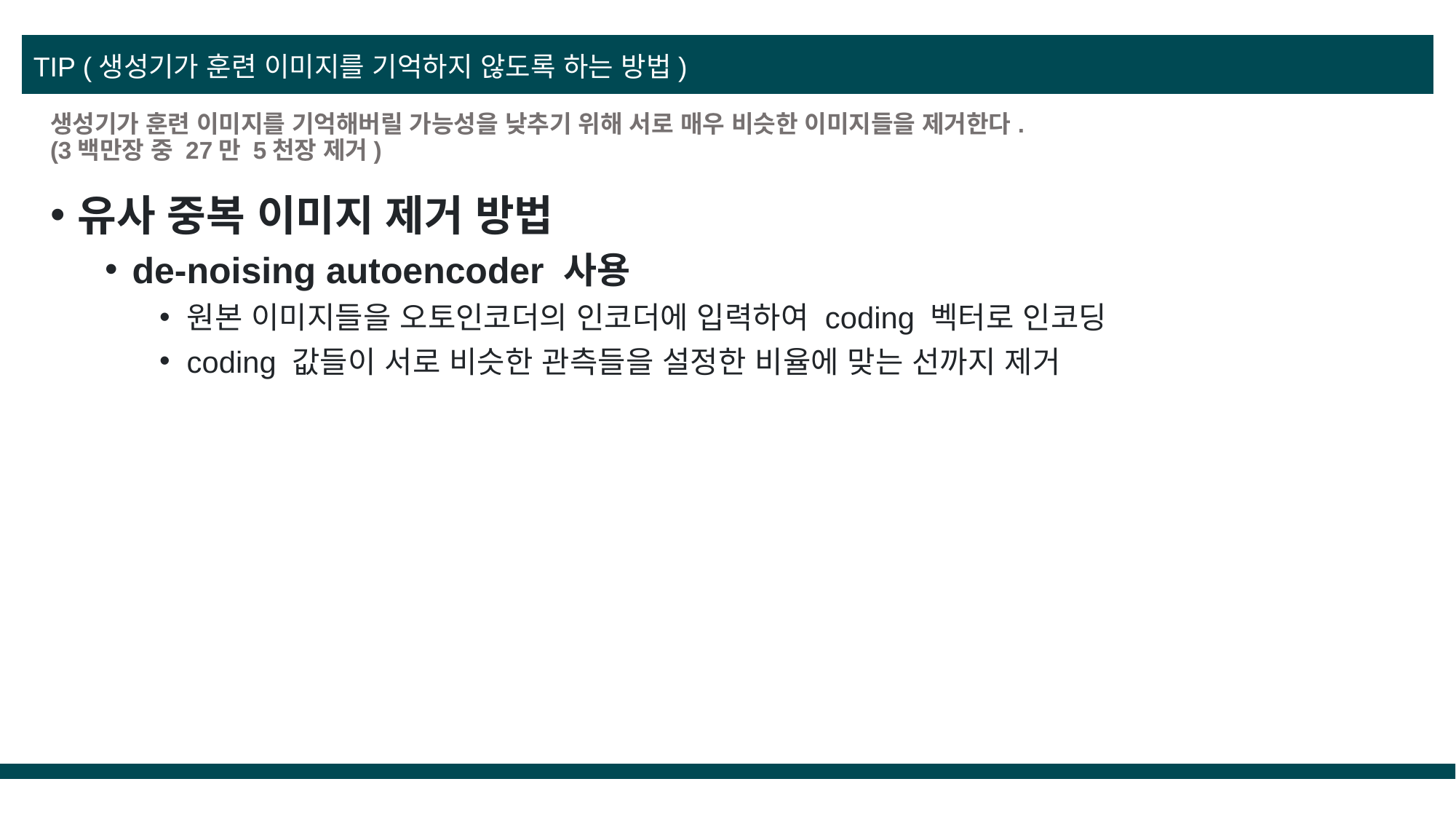

TIP (생성기가 훈련 이미지를 기억하지 않도록 하는 방법)
# 생성기가 훈련 이미지를 기억해버릴 가능성을 낮추기 위해 서로 매우 비슷한 이미지들을 제거한다. (3백만장 중 27만 5천장 제거)
유사 중복 이미지 제거 방법
de-noising autoencoder 사용
원본 이미지들을 오토인코더의 인코더에 입력하여 coding 벡터로 인코딩
coding 값들이 서로 비슷한 관측들을 설정한 비율에 맞는 선까지 제거